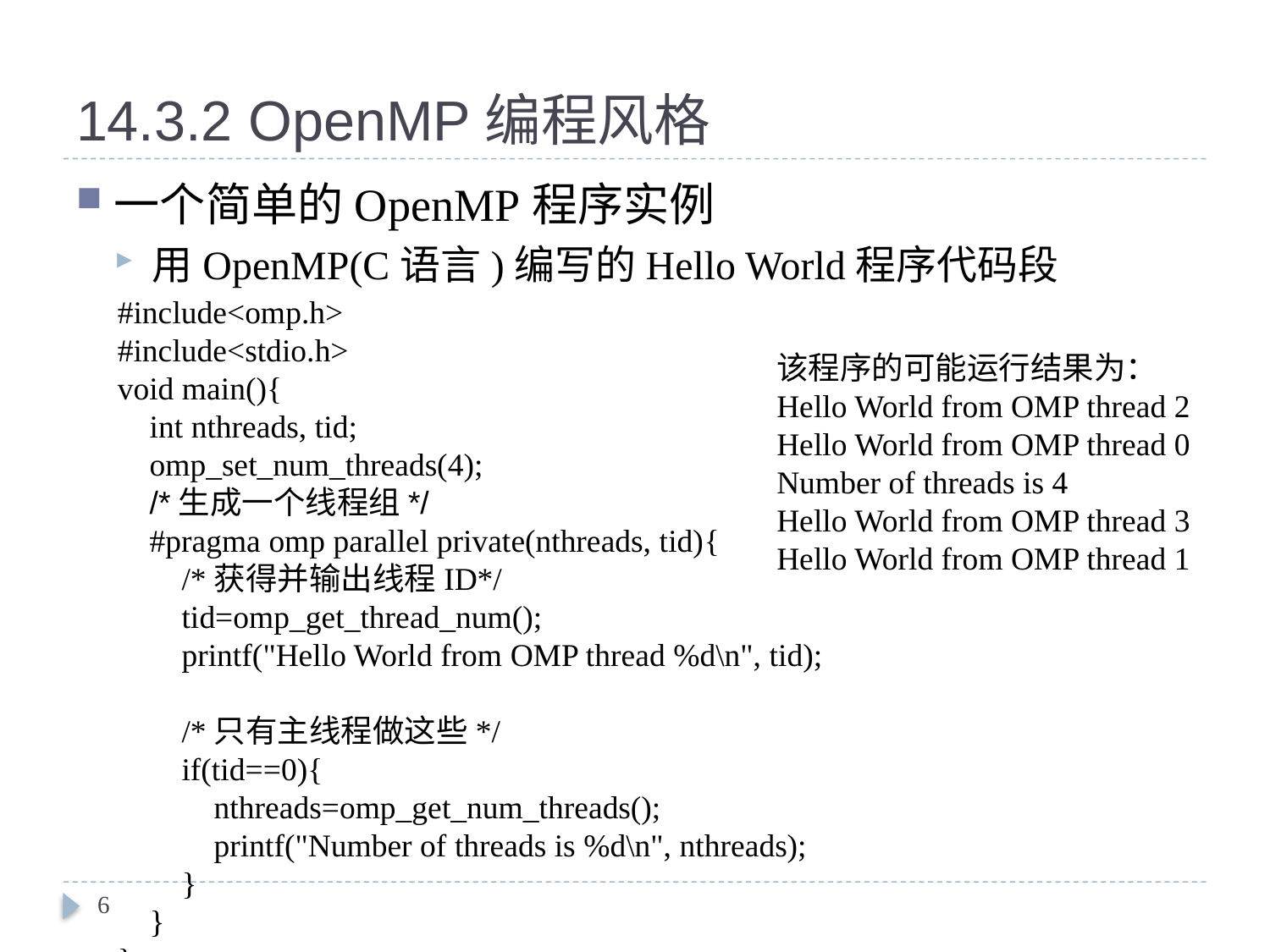

# 14.3.2 OpenMP编程风格
一个简单的OpenMP程序实例
用OpenMP(C语言)编写的Hello World程序代码段
#include<omp.h>
#include<stdio.h>
void main(){
    int nthreads, tid;
    omp_set_num_threads(4);
    /*生成一个线程组*/
    #pragma omp parallel private(nthreads, tid){
        /*获得并输出线程ID*/
        tid=omp_get_thread_num();
        printf("Hello World from OMP thread %d\n", tid);
        /*只有主线程做这些*/
        if(tid==0){
            nthreads=omp_get_num_threads();
            printf("Number of threads is %d\n", nthreads);
        }
    }
}
该程序的可能运行结果为：
Hello World from OMP thread 2
Hello World from OMP thread 0
Number of threads is 4
Hello World from OMP thread 3
Hello World from OMP thread 1
6